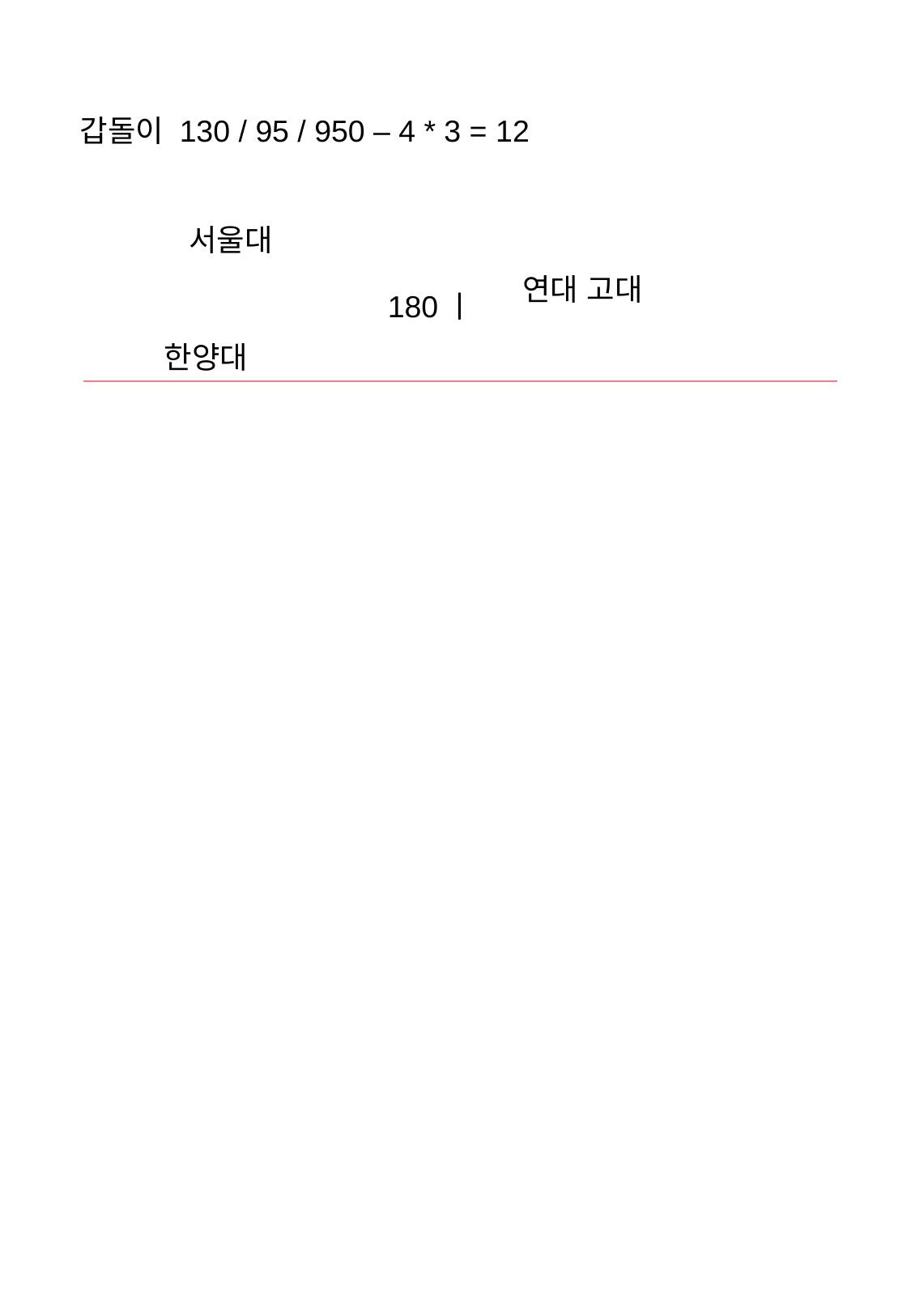

갑돌이 130 / 95 / 950 – 4 * 3 = 12
서울대
연대 고대
180ㅣ
한양대